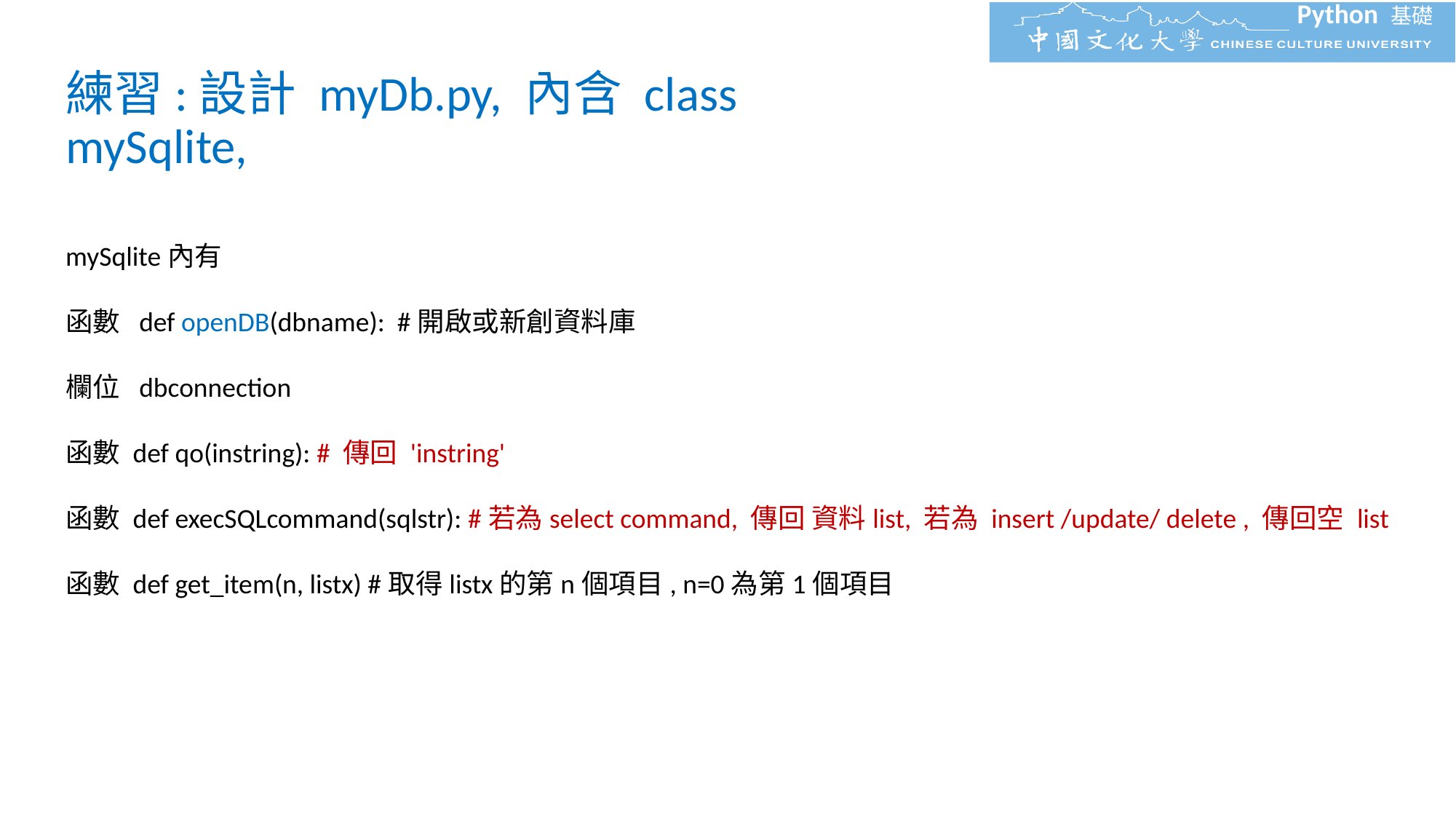

# 練習:設計 myDb.py, 內含 class mySqlite,
mySqlite內有
函數  def openDB(dbname):  #開啟或新創資料庫
欄位  dbconnection
函數 def qo(instring): # 傳回 'instring'
函數 def execSQLcommand(sqlstr): #若為select command, 傳回 資料list, 若為 insert /update/ delete , 傳回空 list
函數 def get_item(n, listx) #取得listx的第n個項目, n=0為第1個項目